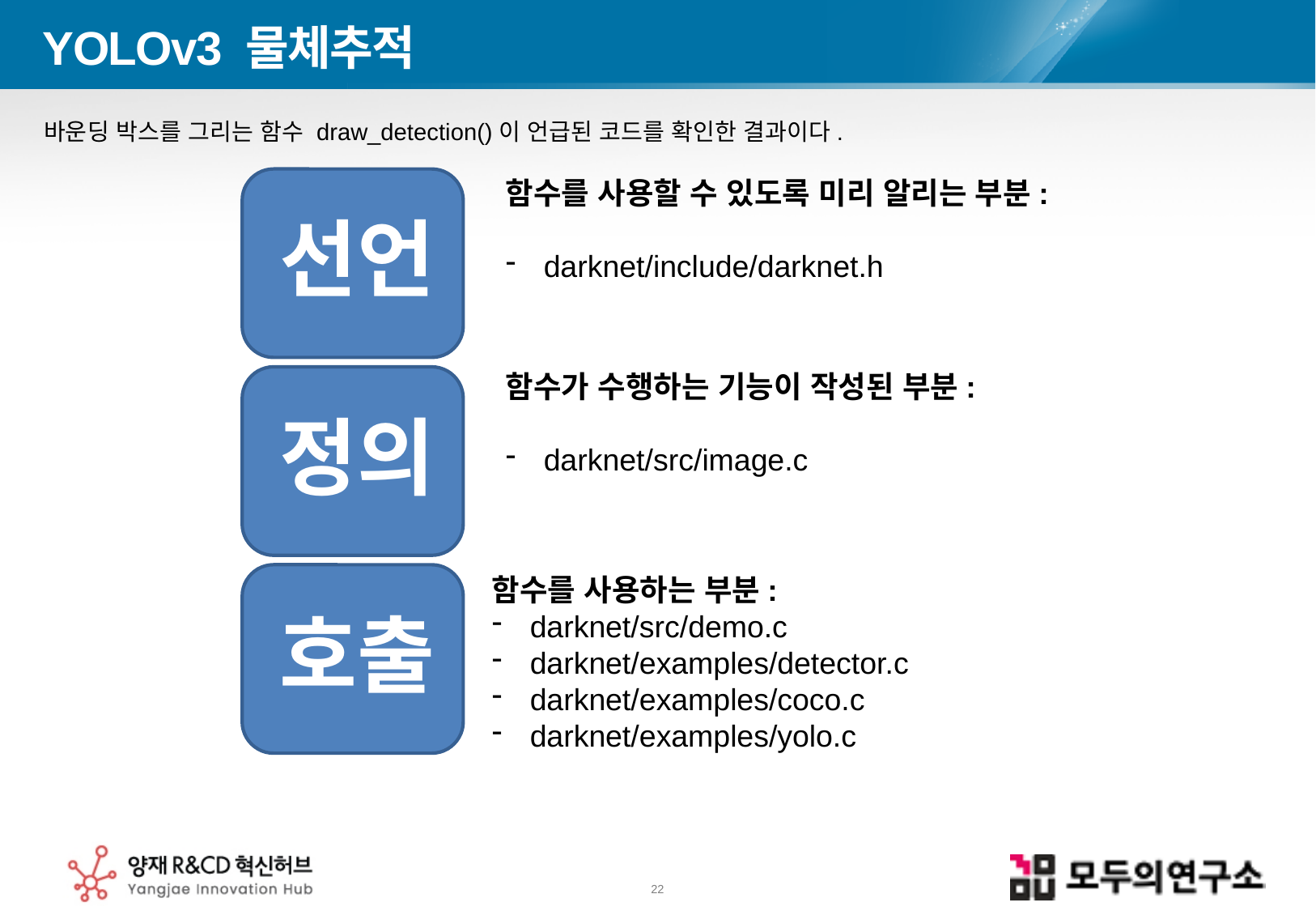

# YOLOv3 물체추적
바운딩 박스를 그리는 함수 draw_detection()이 언급된 코드를 확인한 결과이다.
함수를 사용할 수 있도록 미리 알리는 부분:

darknet/include/darknet.h
선언
정의
호출
함수가 수행하는 기능이 작성된 부분:

darknet/src/image.c
함수를 사용하는 부분:
darknet/src/demo.c
darknet/examples/detector.c
darknet/examples/coco.c
darknet/examples/yolo.c